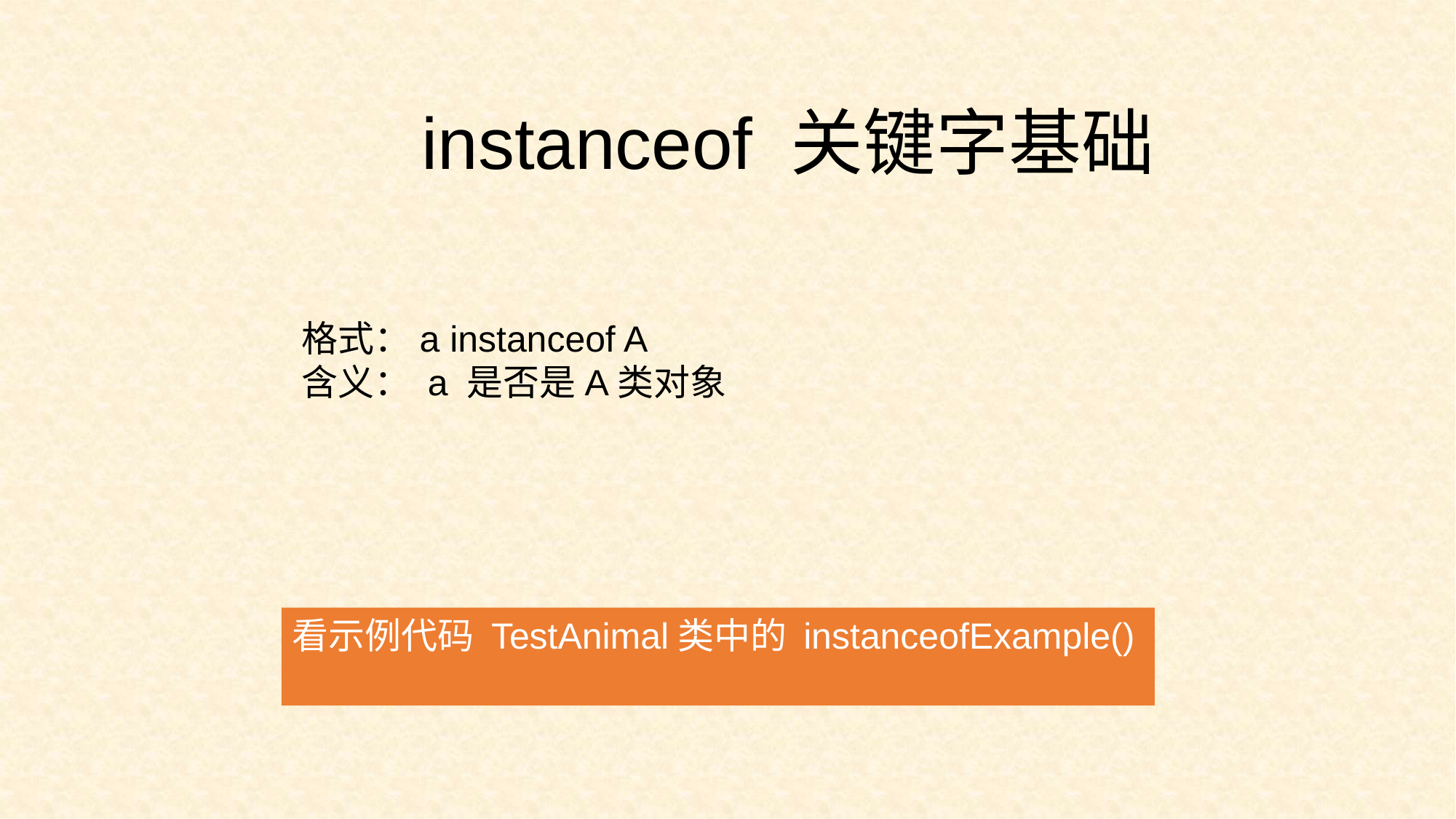

instanceof 关键字基础
格式：a instanceof A
含义： a 是否是A类对象
看示例代码 TestAnimal类中的 instanceofExample()